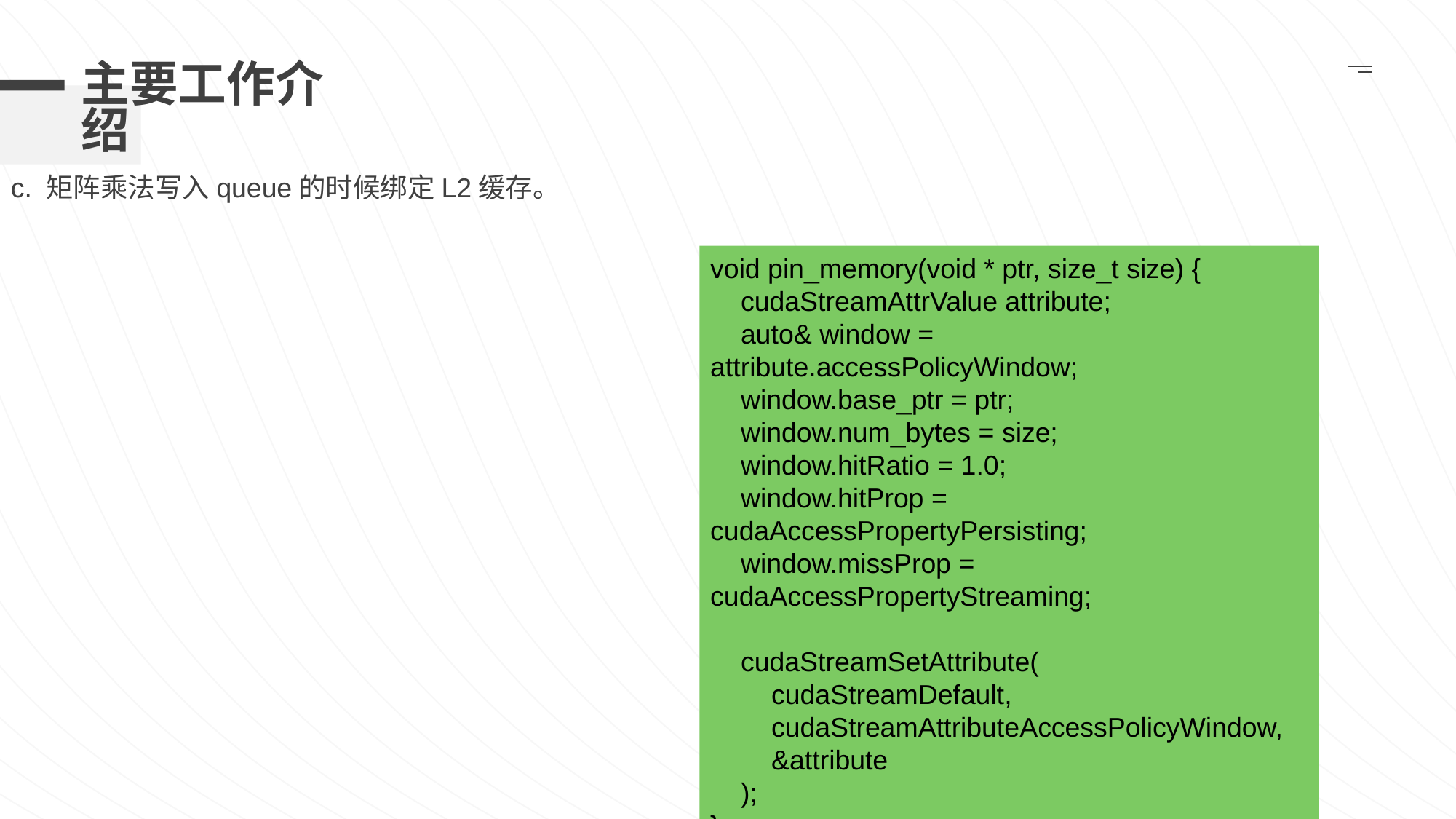

# 主要工作介绍
c. 矩阵乘法写入queue的时候绑定L2缓存。
void pin_memory(void * ptr, size_t size) {
    cudaStreamAttrValue attribute;
    auto& window = attribute.accessPolicyWindow;
    window.base_ptr = ptr;
    window.num_bytes = size;
    window.hitRatio = 1.0;
    window.hitProp = cudaAccessPropertyPersisting;
    window.missProp = cudaAccessPropertyStreaming;

    cudaStreamSetAttribute(
        cudaStreamDefault,
        cudaStreamAttributeAccessPolicyWindow,
        &attribute
    );
}